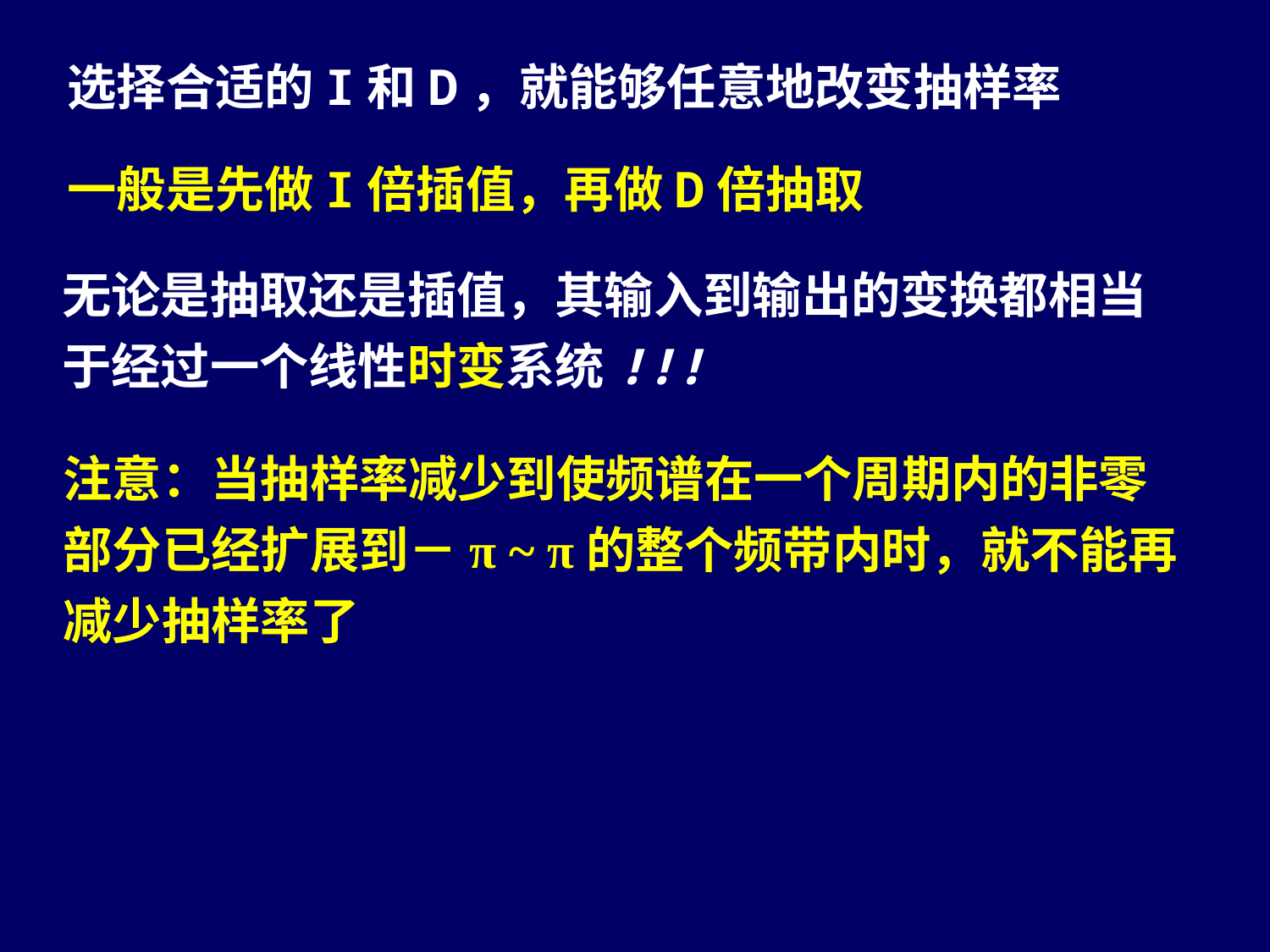

选择合适的I和D，就能够任意地改变抽样率
一般是先做I倍插值，再做D倍抽取
无论是抽取还是插值，其输入到输出的变换都相当于经过一个线性时变系统!!!
注意：当抽样率减少到使频谱在一个周期内的非零部分已经扩展到－π ~ π的整个频带内时，就不能再减少抽样率了